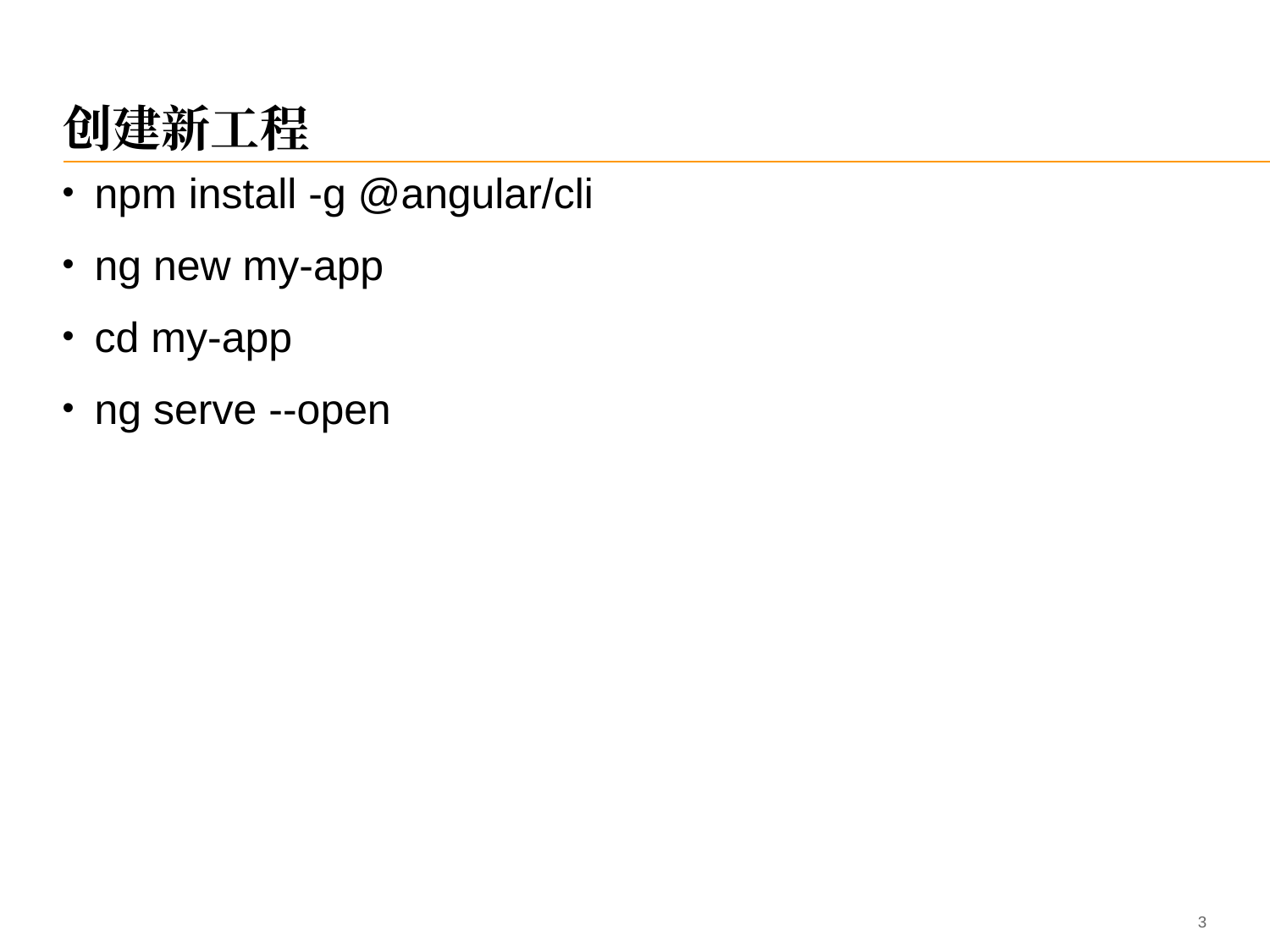

# 创建新工程
npm install -g @angular/cli
ng new my-app
cd my-app
ng serve --open
3